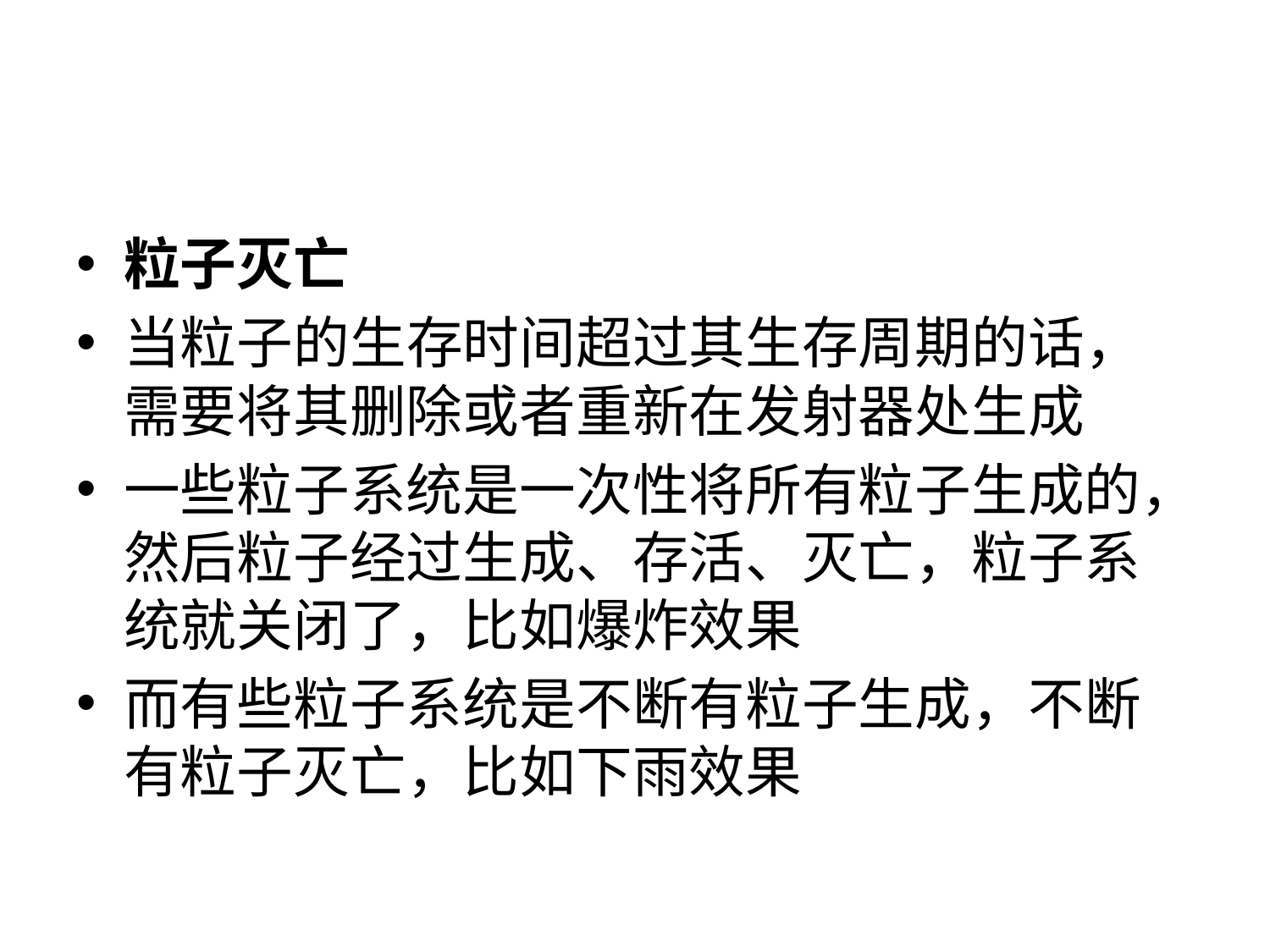

#
粒子灭亡
当粒子的生存时间超过其生存周期的话，需要将其删除或者重新在发射器处生成
一些粒子系统是一次性将所有粒子生成的，然后粒子经过生成、存活、灭亡，粒子系统就关闭了，比如爆炸效果
而有些粒子系统是不断有粒子生成，不断有粒子灭亡，比如下雨效果